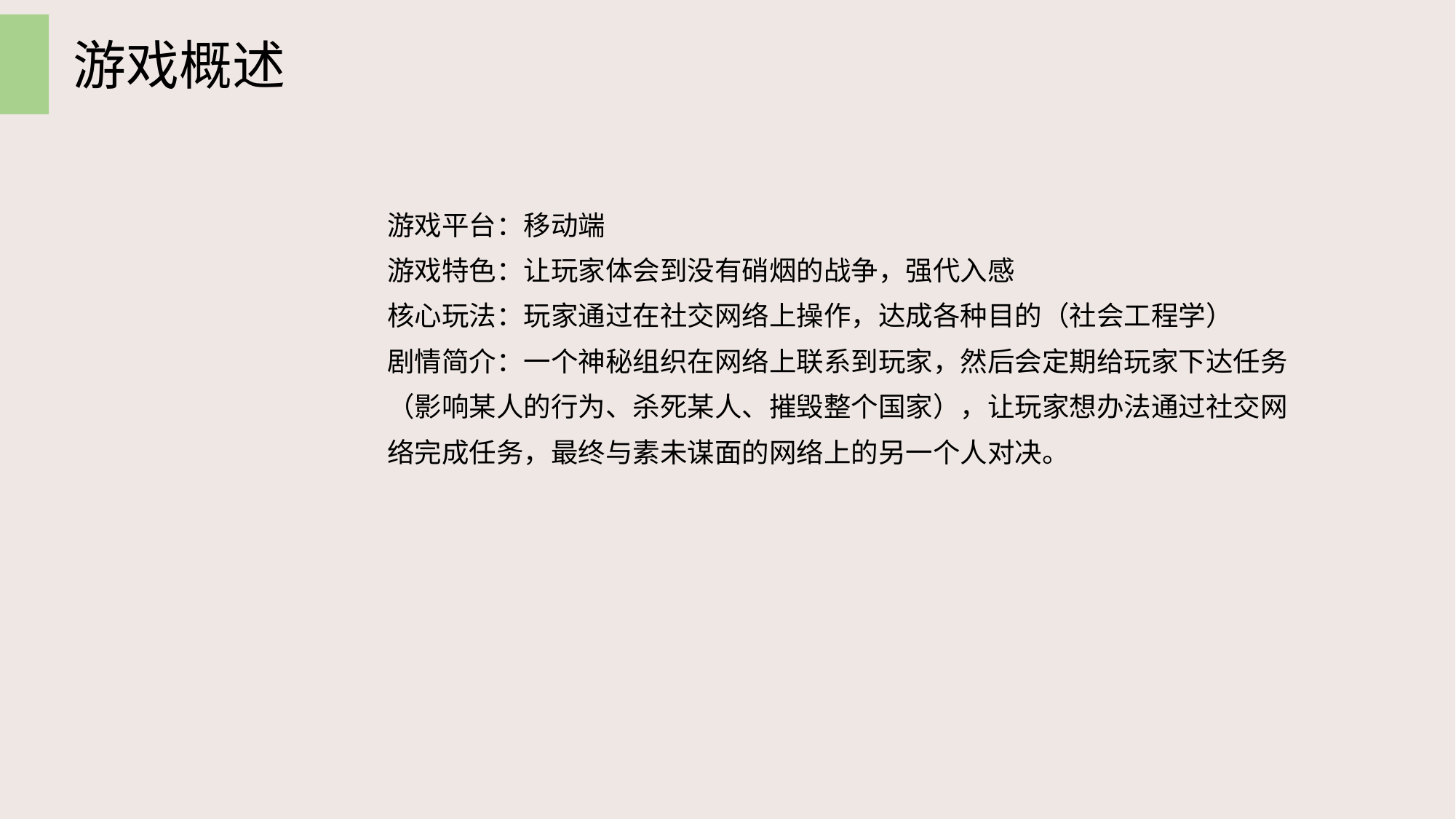

游戏概述
游戏平台：移动端
游戏特色：让玩家体会到没有硝烟的战争，强代入感
核心玩法：玩家通过在社交网络上操作，达成各种目的（社会工程学）
剧情简介：一个神秘组织在网络上联系到玩家，然后会定期给玩家下达任务（影响某人的行为、杀死某人、摧毁整个国家），让玩家想办法通过社交网络完成任务，最终与素未谋面的网络上的另一个人对决。